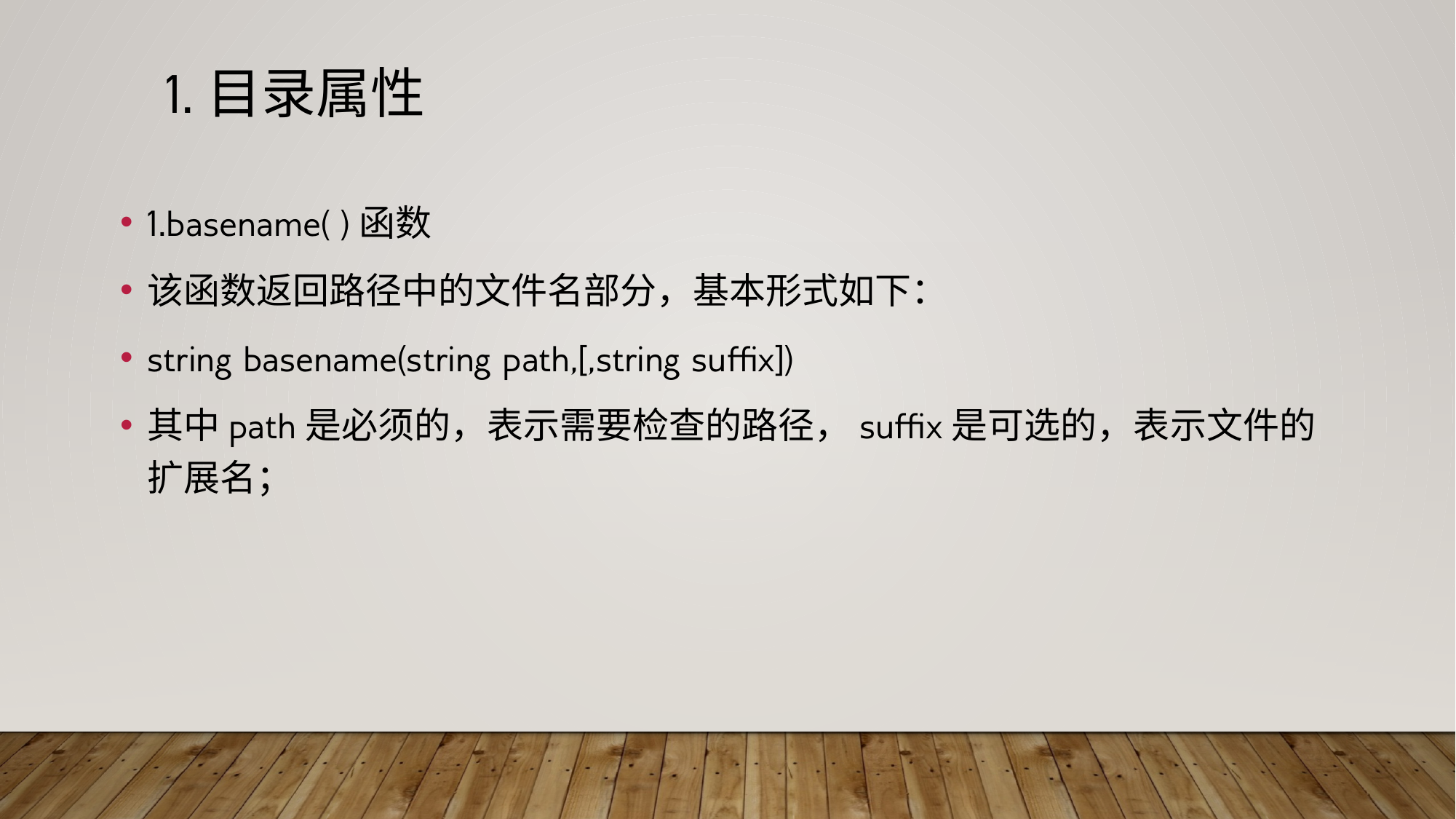

# 1.目录属性
1.basename( )函数
该函数返回路径中的文件名部分，基本形式如下：
string basename(string path,[,string suffix])
其中path是必须的，表示需要检查的路径，suffix是可选的，表示文件的扩展名；